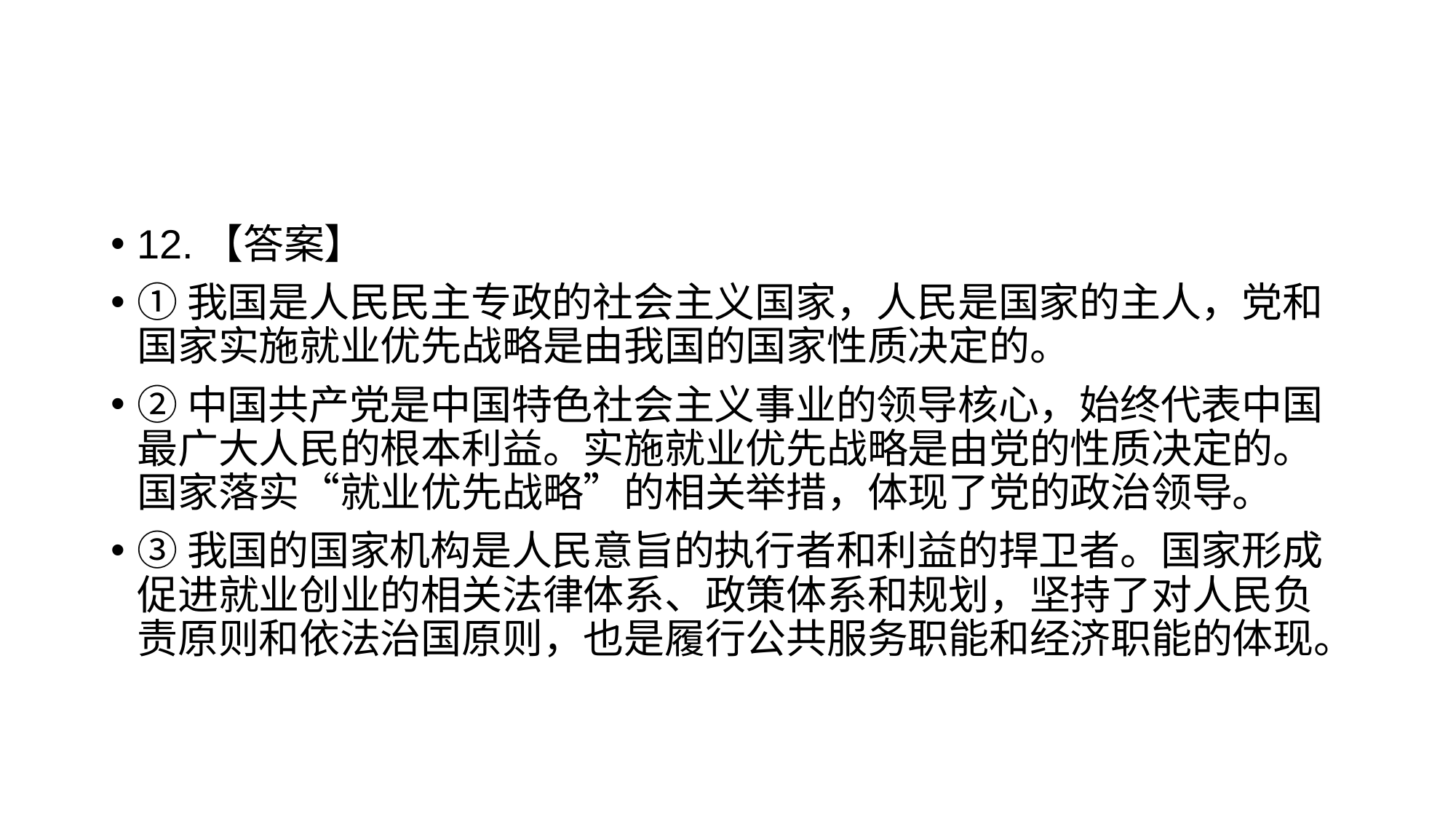

#
12.【答案】
①我国是人民民主专政的社会主义国家，人民是国家的主人，党和国家实施就业优先战略是由我国的国家性质决定的。
②中国共产党是中国特色社会主义事业的领导核心，始终代表中国最广大人民的根本利益。实施就业优先战略是由党的性质决定的。国家落实“就业优先战略”的相关举措，体现了党的政治领导。
③我国的国家机构是人民意旨的执行者和利益的捍卫者。国家形成促进就业创业的相关法律体系、政策体系和规划，坚持了对人民负责原则和依法治国原则，也是履行公共服务职能和经济职能的体现。